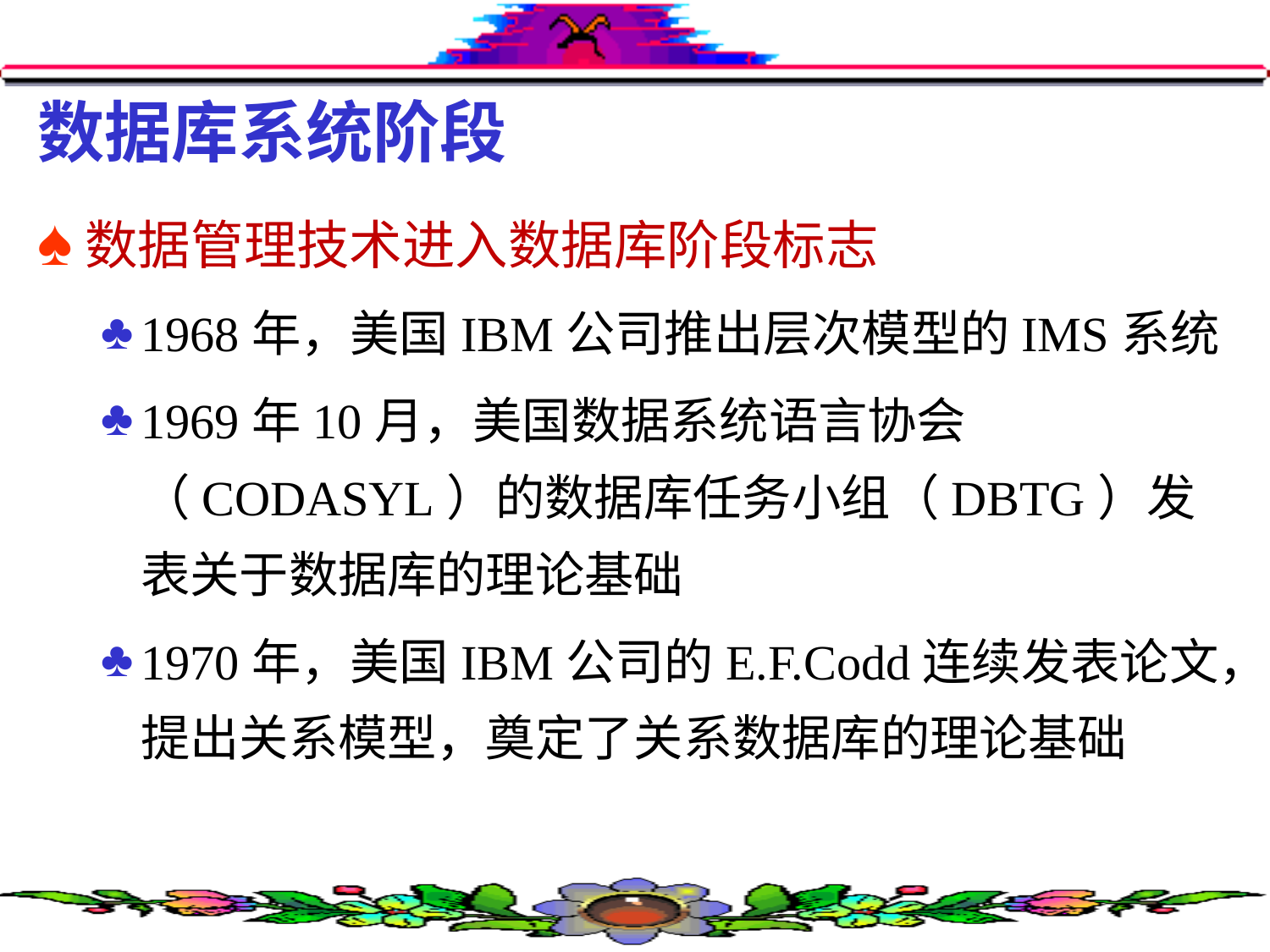

# 数据库系统阶段
数据管理技术进入数据库阶段标志
1968年，美国IBM公司推出层次模型的IMS系统
1969年10月，美国数据系统语言协会（CODASYL）的数据库任务小组（DBTG）发表关于数据库的理论基础
1970年，美国IBM公司的E.F.Codd连续发表论文，提出关系模型，奠定了关系数据库的理论基础